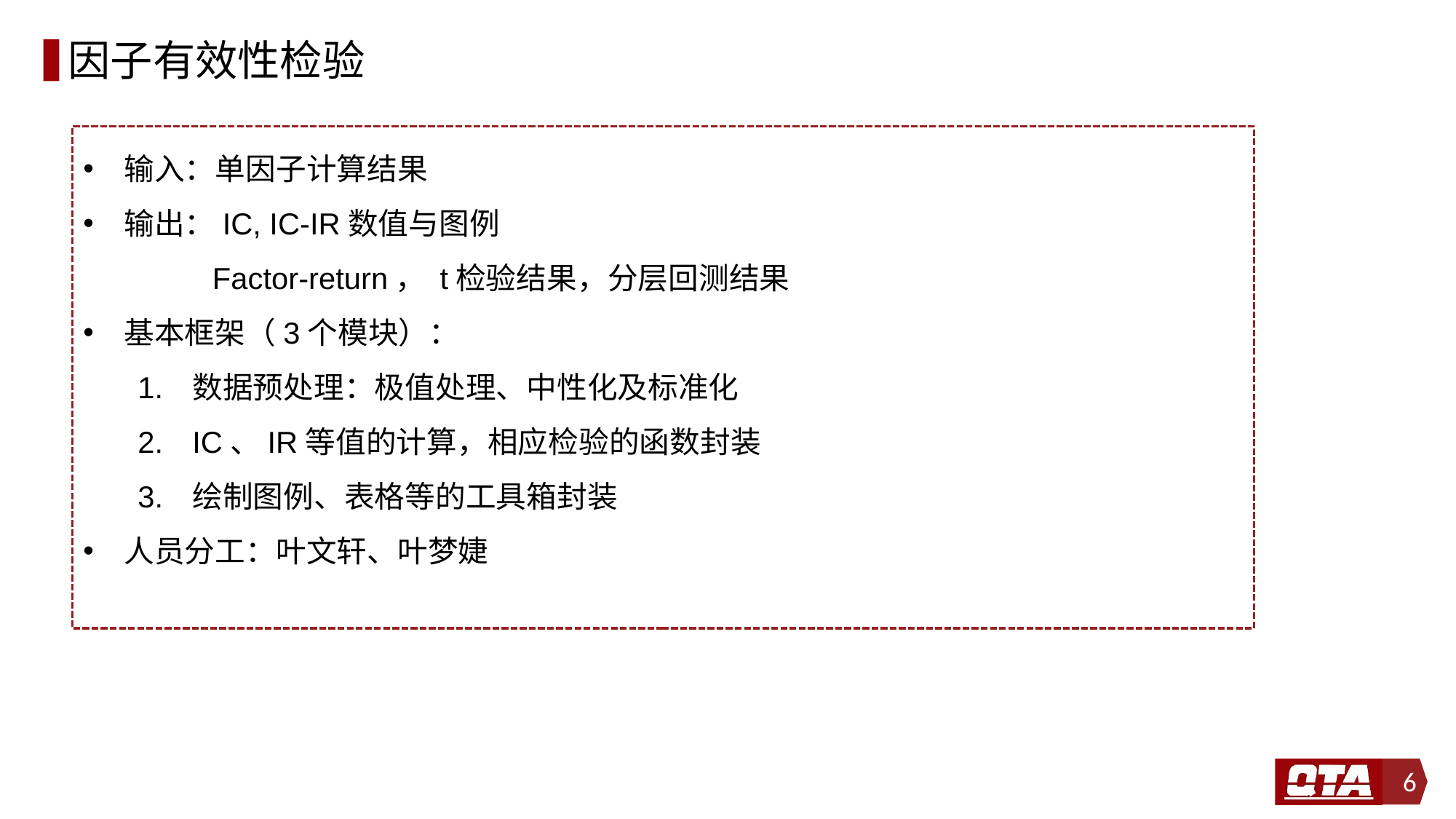

# 因子有效性检验
输入：单因子计算结果
输出：IC, IC-IR数值与图例
Factor-return， t检验结果，分层回测结果
基本框架（3个模块）：
数据预处理：极值处理、中性化及标准化
IC、IR等值的计算，相应检验的函数封装
绘制图例、表格等的工具箱封装
人员分工：叶文轩、叶梦婕

6